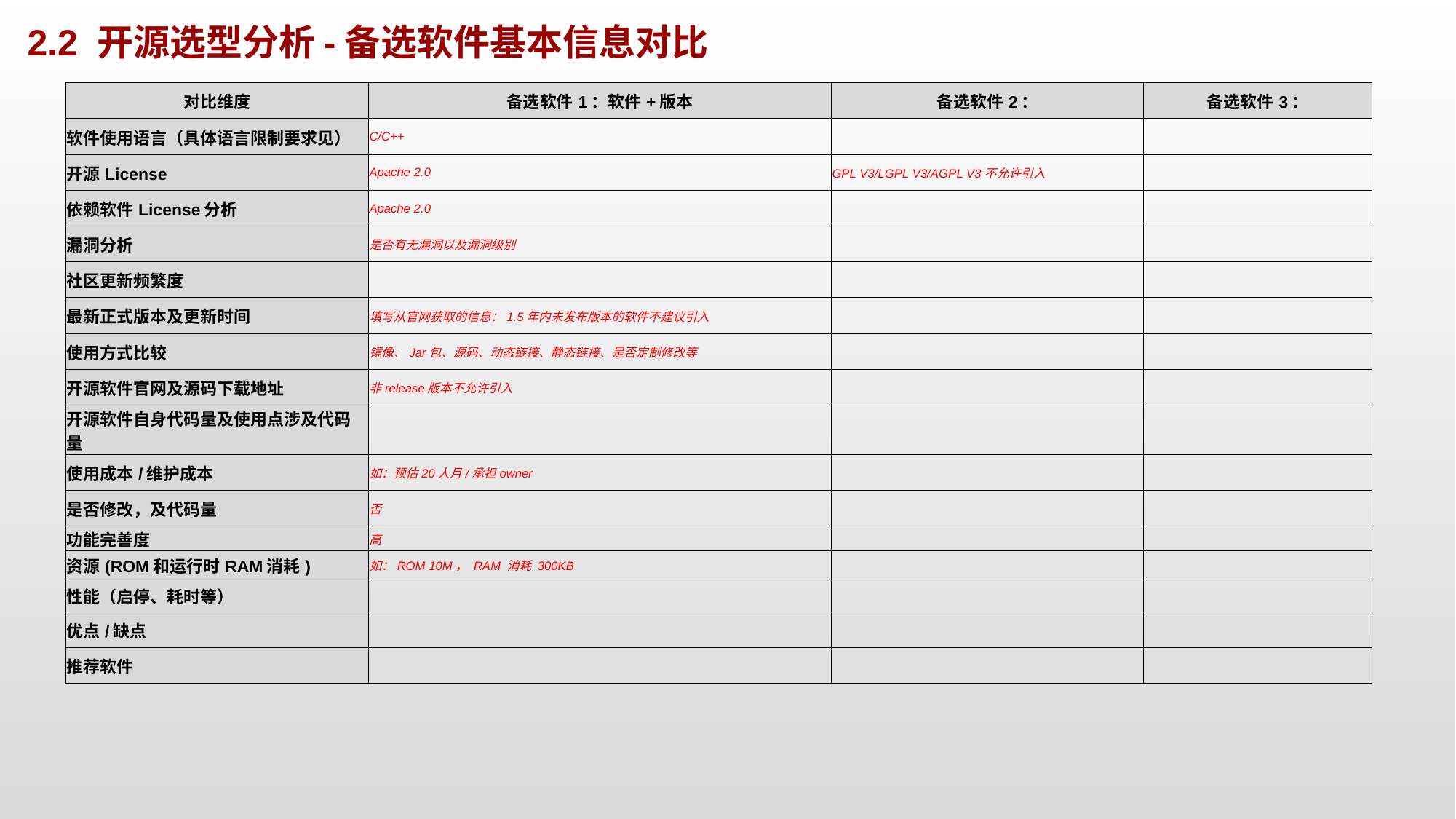

2.2 开源选型分析-备选软件基本信息对比
| 对比维度 | 备选软件1：软件+版本 | 备选软件2： | 备选软件3： |
| --- | --- | --- | --- |
| 软件使用语言（具体语言限制要求见） | C/C++ |  |  |
| 开源License | Apache 2.0 | GPL V3/LGPL V3/AGPL V3不允许引入 |  |
| 依赖软件License分析 | Apache 2.0 |  |  |
| 漏洞分析 | 是否有无漏洞以及漏洞级别 |  |  |
| 社区更新频繁度 |  |  |  |
| 最新正式版本及更新时间 | 填写从官网获取的信息：1.5年内未发布版本的软件不建议引入 |  |  |
| 使用方式比较 | 镜像、Jar包、源码、动态链接、静态链接、是否定制修改等 |  |  |
| 开源软件官网及源码下载地址 | 非release版本不允许引入 |  |  |
| 开源软件自身代码量及使用点涉及代码量 |  |  |  |
| 使用成本/维护成本 | 如：预估20人月/承担owner |  |  |
| 是否修改，及代码量 | 否 |  |  |
| 功能完善度 | 高 |  |  |
| 资源(ROM和运行时RAM消耗) | 如：ROM 10M， RAM 消耗 300KB |  |  |
| 性能（启停、耗时等） |  |  |  |
| 优点/缺点 |  |  |  |
| 推荐软件 |  |  |  |